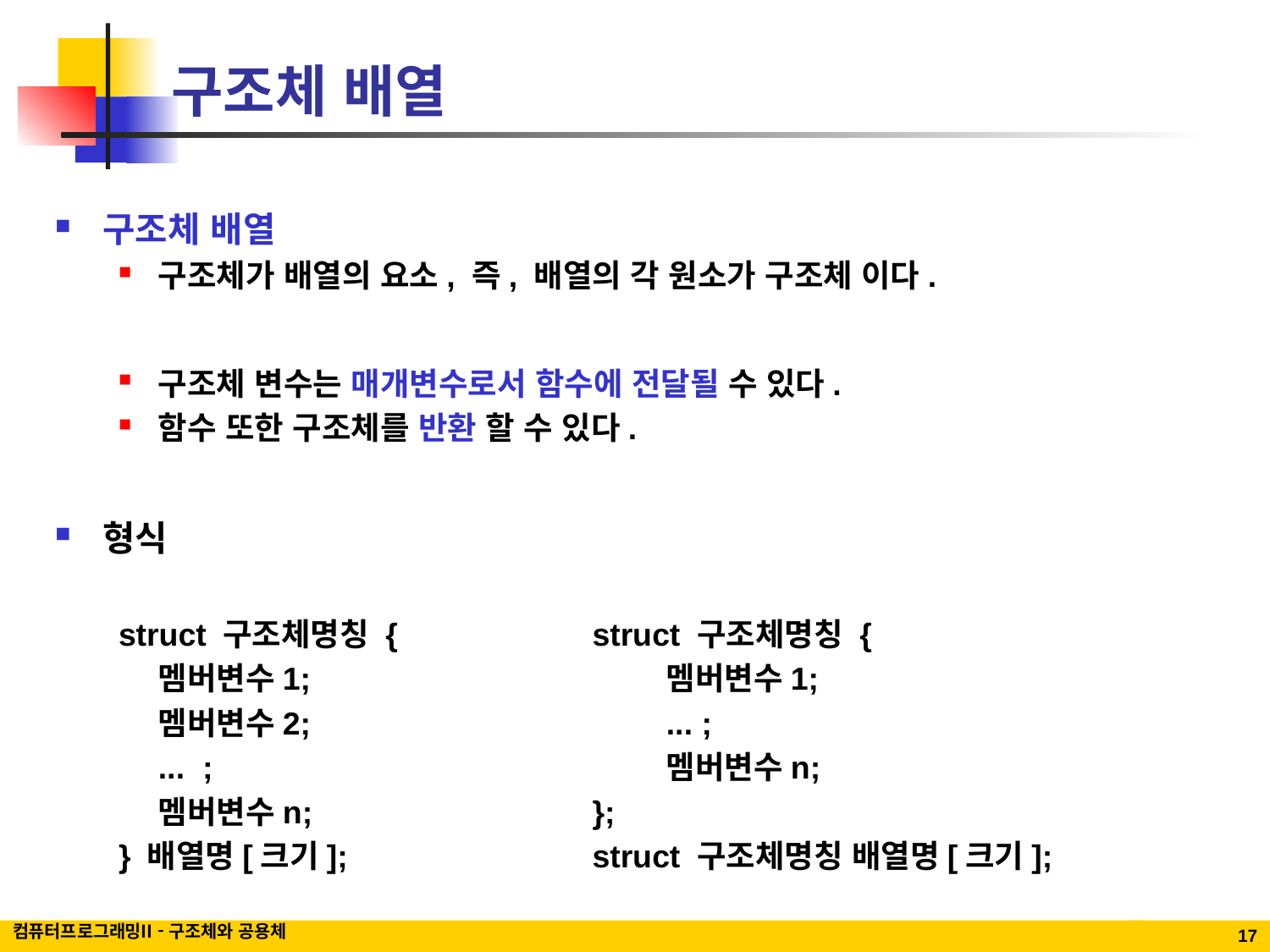

# 구조체 배열
구조체 배열
구조체가 배열의 요소, 즉, 배열의 각 원소가 구조체 이다.

구조체 변수는 매개변수로서 함수에 전달될 수 있다.
함수 또한 구조체를 반환 할 수 있다.

형식

struct 구조체명칭 {		      struct 구조체명칭 {
	멤버변수1;			멤버변수1;
	멤버변수2;			... ;
	...  ;				멤버변수n;
	멤버변수n; 		      };
} 배열명[크기]; 		      struct 구조체명칭 배열명[크기];
컴퓨터프로그래밍II - 구조체와 공용체
17